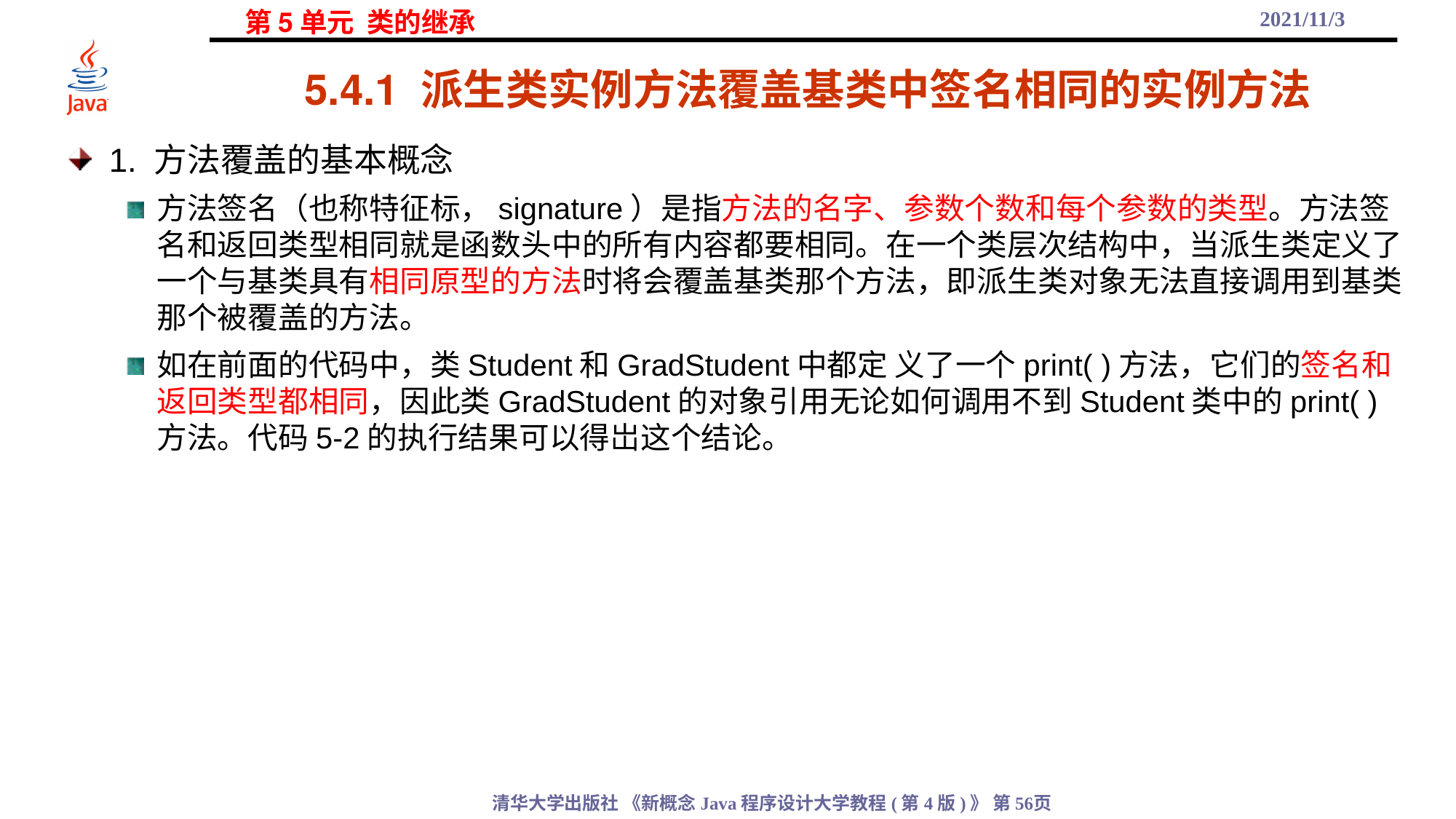

2021/11/3
# 5.4.1 派生类实例方法覆盖基类中签名相同的实例方法
1. 方法覆盖的基本概念
方法签名（也称特征标，signature）是指方法的名字、参数个数和每个参数的类型。方法签名和返回类型相同就是函数头中的所有内容都要相同。在一个类层次结构中，当派生类定义了一个与基类具有相同原型的方法时将会覆盖基类那个方法，即派生类对象无法直接调用到基类那个被覆盖的方法。
如在前面的代码中，类Student和GradStudent中都定 义了一个print( )方法，它们的签名和返回类型都相同，因此类GradStudent的对象引用无论如何调用不到Student类中的print( )方法。代码5-2的执行结果可以得岀这个结论。